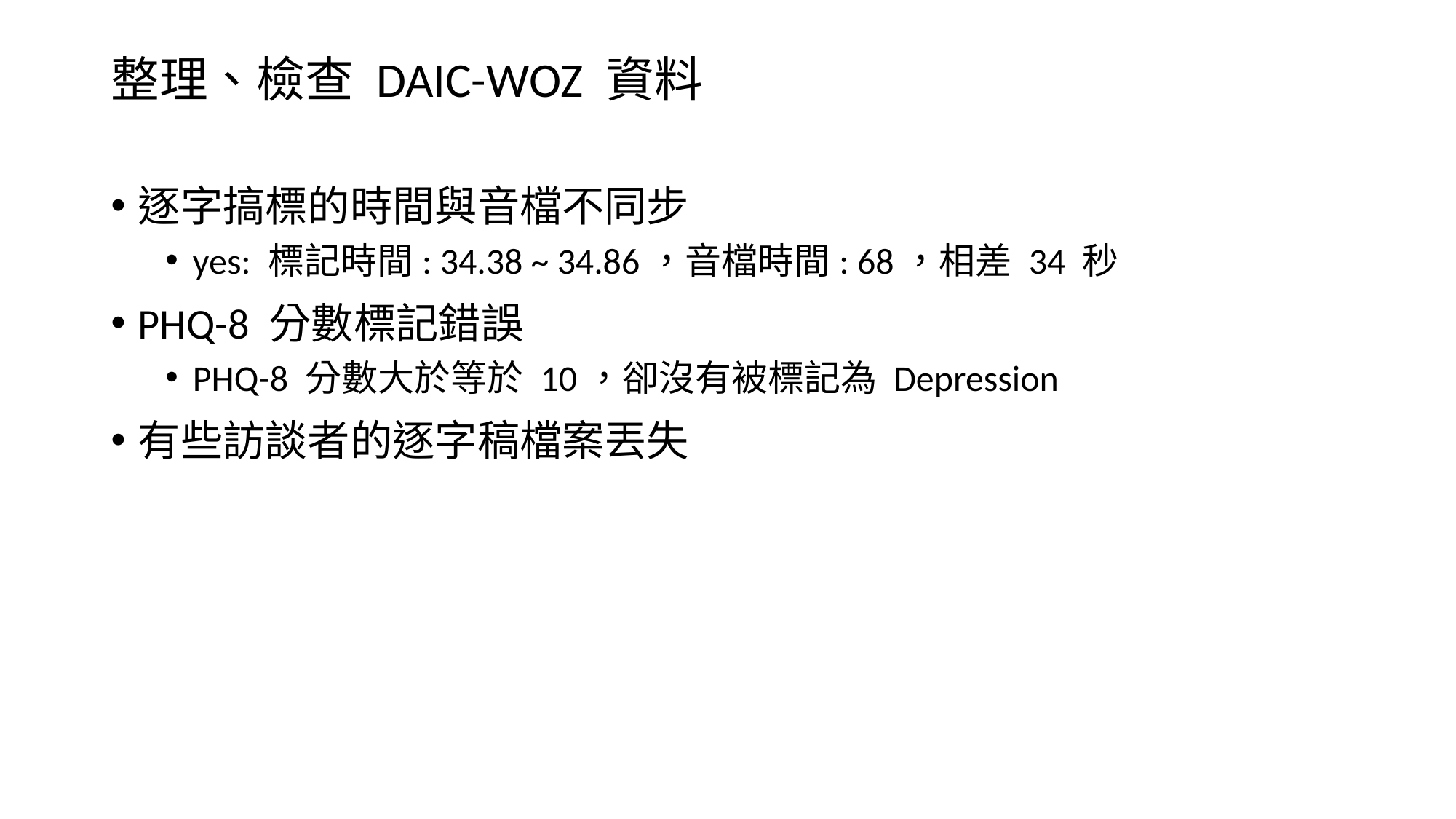

# 整理、檢查 DAIC-WOZ 資料
逐字搞標的時間與音檔不同步
yes: 標記時間: 34.38 ~ 34.86，音檔時間: 68，相差 34 秒
PHQ-8 分數標記錯誤
PHQ-8 分數大於等於 10，卻沒有被標記為 Depression
有些訪談者的逐字稿檔案丟失